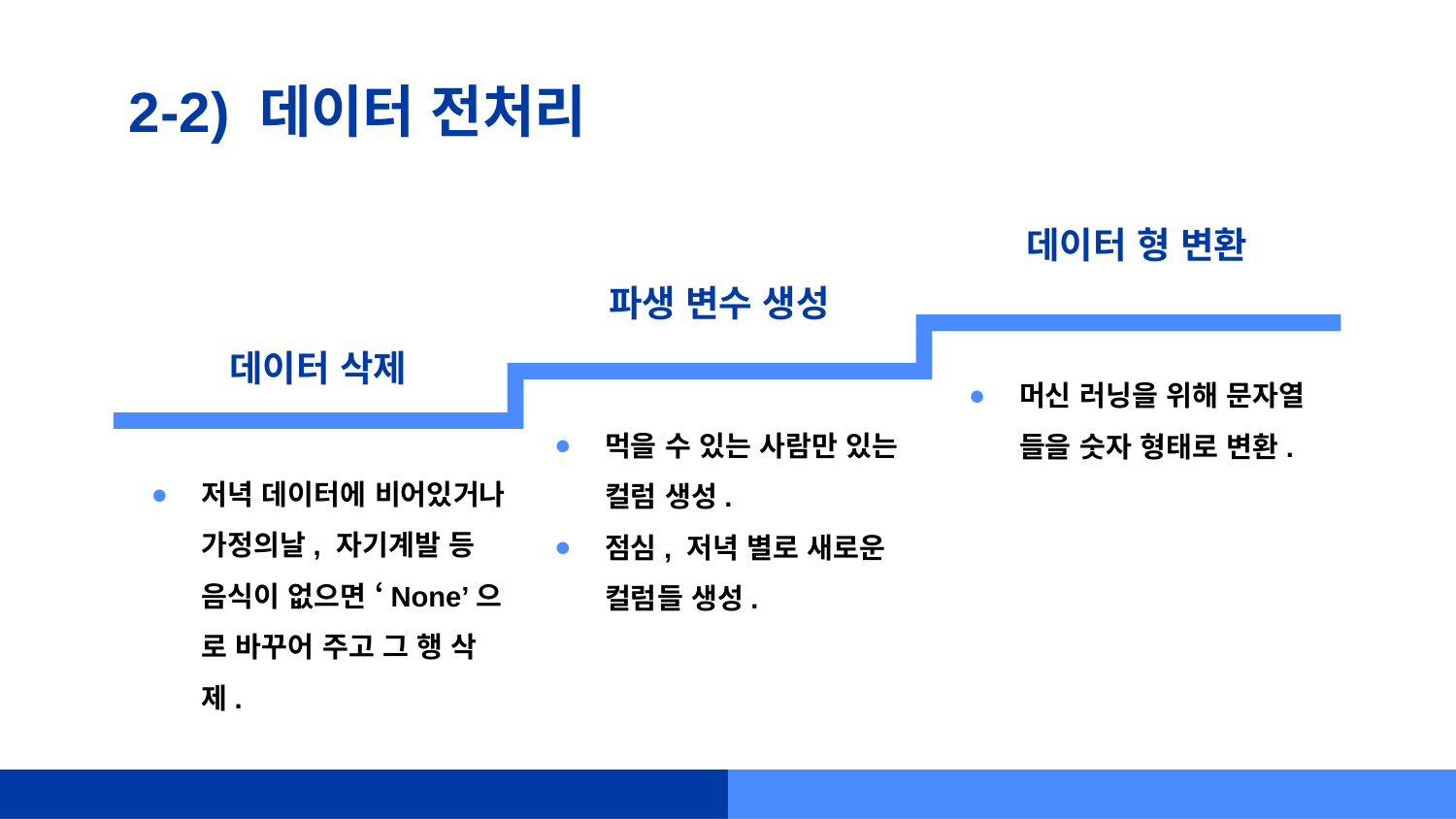

# 2-2) 데이터 전처리
데이터 형 변환
파생 변수 생성

데이터 삭제

머신 러닝을 위해 문자열 들을 숫자 형태로 변환.

먹을 수 있는 사람만 있는 컬럼 생성.
점심, 저녁 별로 새로운 컬럼들 생성.

저녁 데이터에 비어있거나 가정의날, 자기계발 등 음식이 없으면 ‘None’으 로 바꾸어 주고 그 행 삭제.